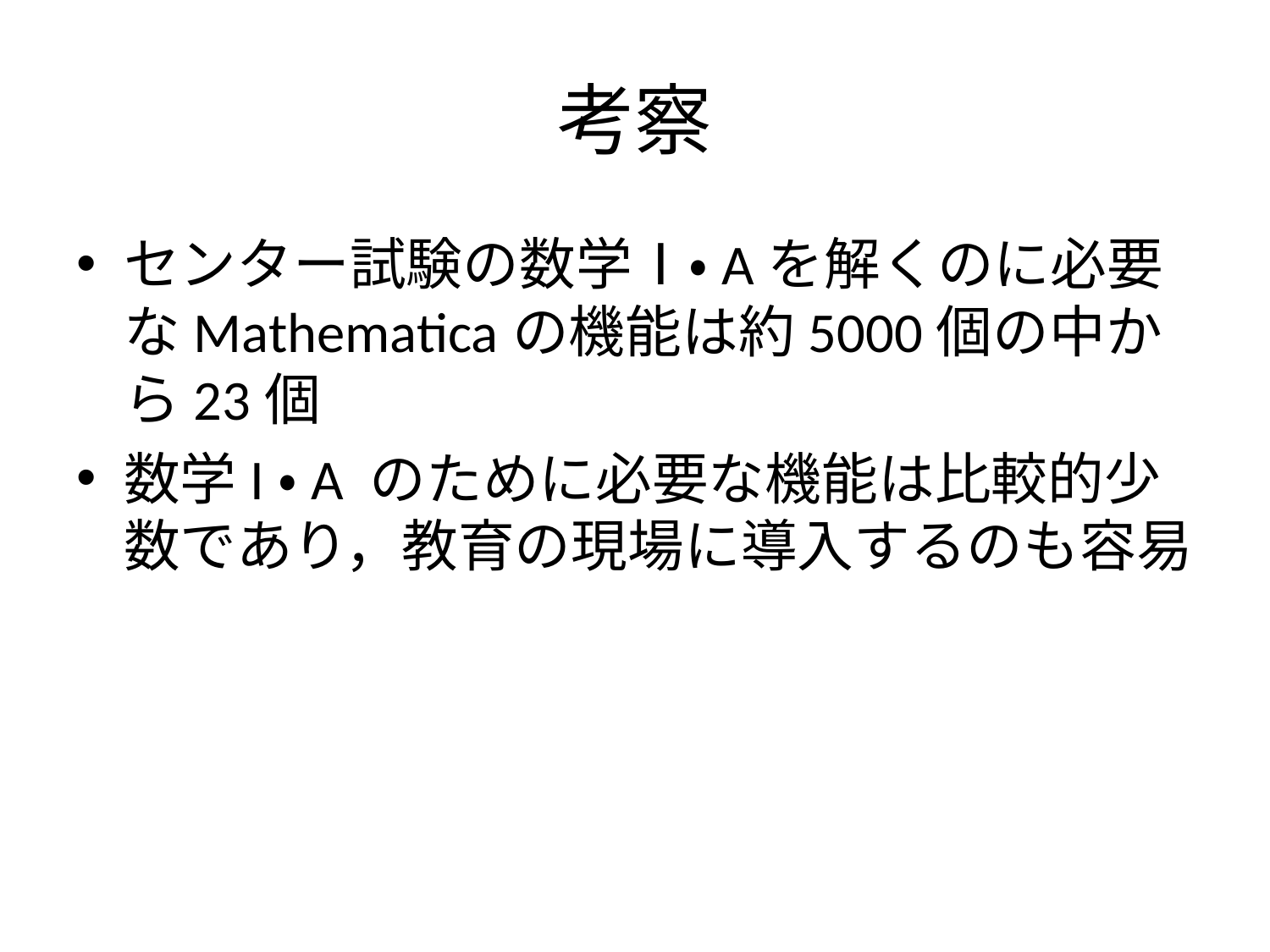

# 考察
センター試験の数学Ⅰ・Aを解くのに必要なMathematicaの機能は約5000個の中から23個
数学I・A のために必要な機能は比較的少数であり，教育の現場に導入するのも容易